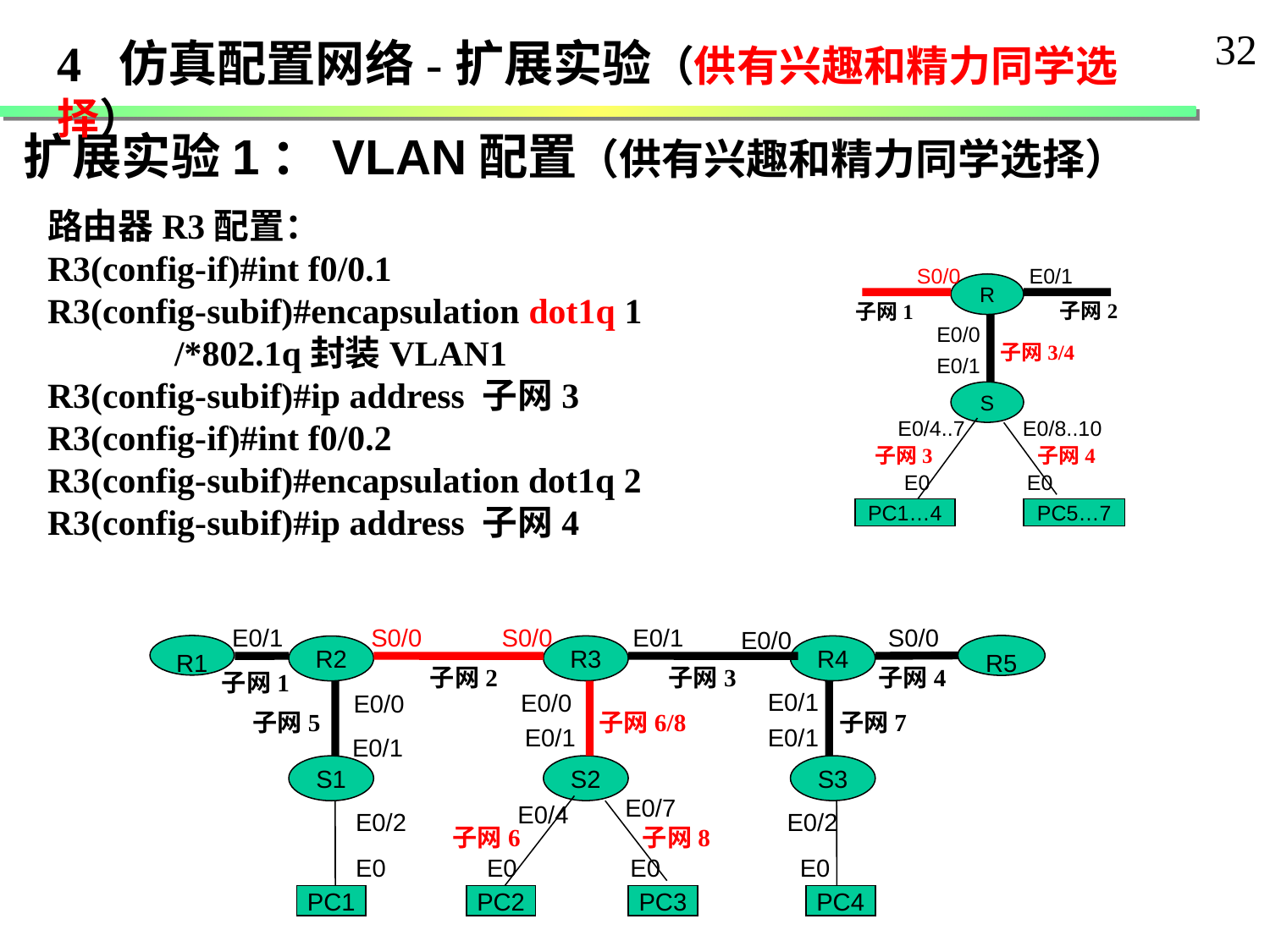

32
4  仿真配置网络-扩展实验（供有兴趣和精力同学选择）

扩展实验1：VLAN配置（供有兴趣和精力同学选择）
路由器R3配置：
R3(config-if)#int f0/0.1
R3(config-subif)#encapsulation dot1q 1
	/*802.1q封装VLAN1
R3(config-subif)#ip address 子网3
R3(config-if)#int f0/0.2
R3(config-subif)#encapsulation dot1q 2
R3(config-subif)#ip address 子网4
S0/0
E0/1
R
子网2

子网1
E0/0

子网3/4
E0/1
S
E0/4..7
E0/8..10

子网3
子网4
E0
E0
PC1…4
PC5…7
E0/1
S0/0
S0/0
E0/1
S0/0
E0/0
R1
R5
R3
R4
R2

子网2

子网3
子网4
子网1
E0/1

E0/0

E0/0
子网5
子网6/8
子网7
E0/1
E0/1
E0/1
S2
S3
S1
E0/7
E0/4

E0/2
E0/2

子网6
子网8
E0
E0
E0
E0
PC1
PC2
PC3
PC4